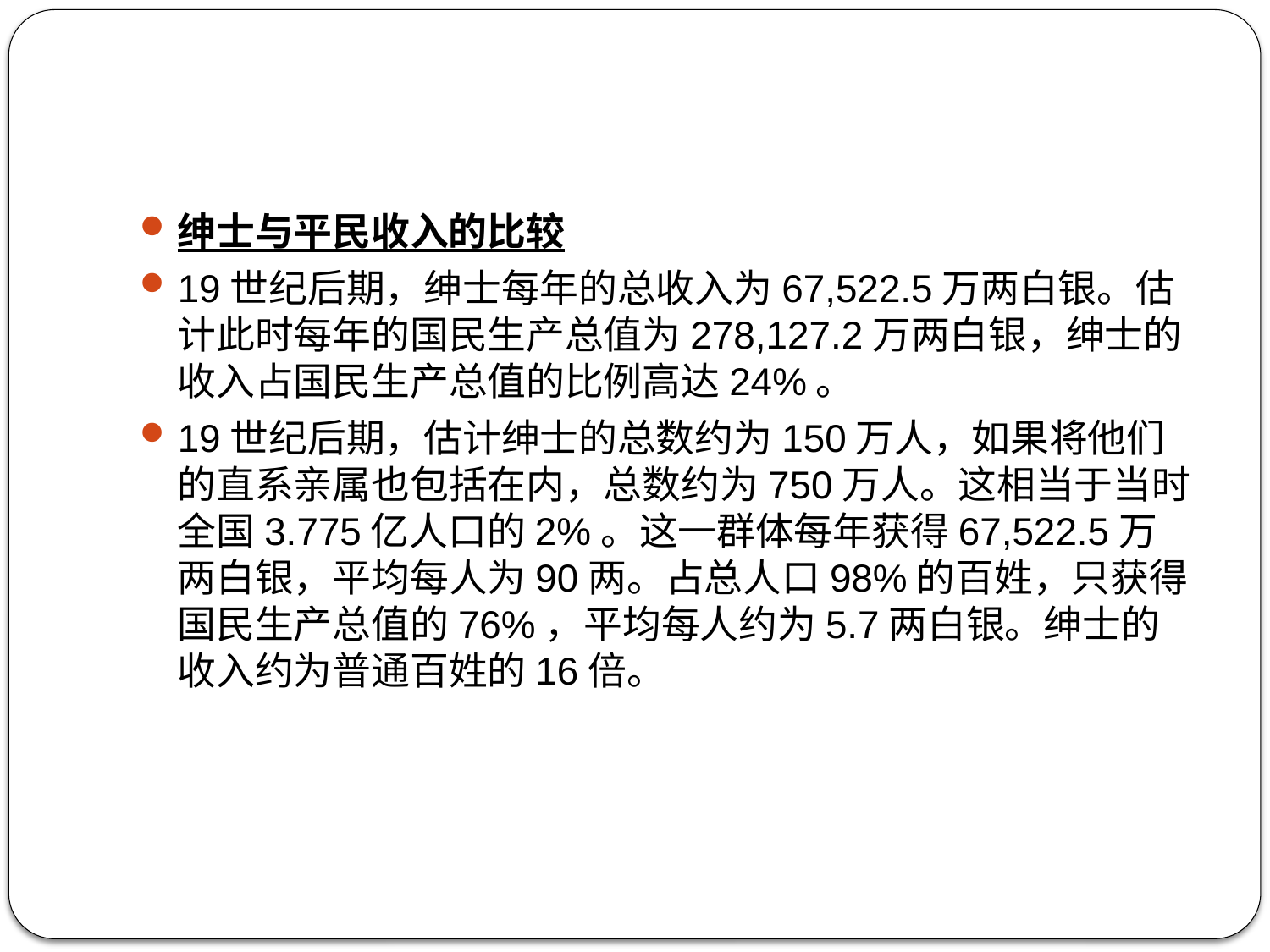

#
绅士与平民收入的比较
19世纪后期，绅士每年的总收入为67,522.5万两白银。估计此时每年的国民生产总值为278,127.2万两白银，绅士的收入占国民生产总值的比例高达24%。
19世纪后期，估计绅士的总数约为150万人，如果将他们的直系亲属也包括在内，总数约为750万人。这相当于当时全国3.775亿人口的2%。这一群体每年获得67,522.5万两白银，平均每人为90两。占总人口98%的百姓，只获得国民生产总值的76%，平均每人约为5.7两白银。绅士的收入约为普通百姓的16倍。